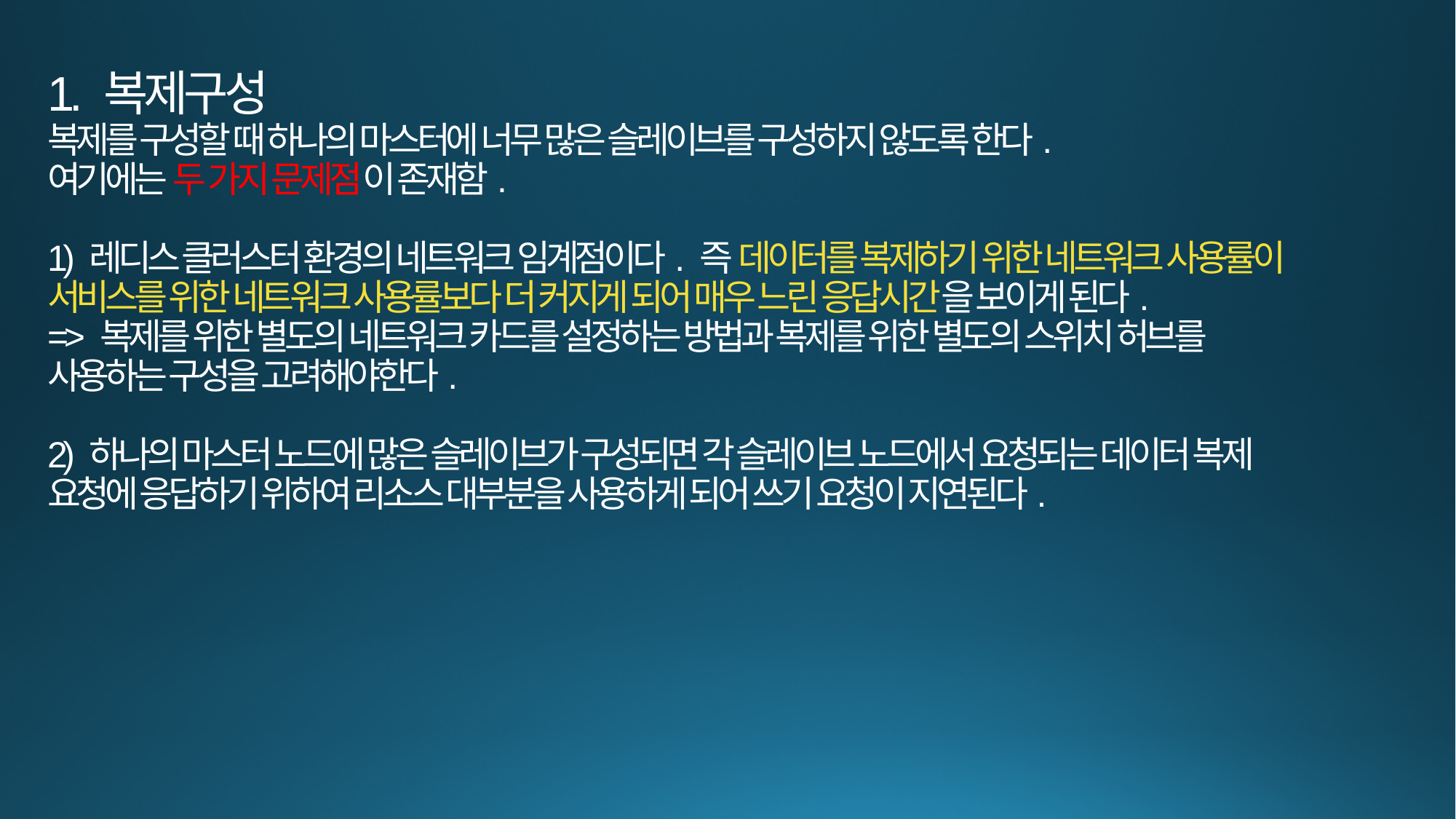

# 1. 복제구성 복제를 구성할 때 하나의 마스터에 너무 많은 슬레이브를 구성하지 않도록 한다. 여기에는 두 가지 문제점이 존재함. 1) 레디스 클러스터 환경의 네트워크 임계점이다. 즉 데이터를 복제하기 위한 네트워크 사용률이 서비스를 위한 네트워크 사용률보다 더 커지게 되어 매우 느린 응답시간을 보이게 된다. => 복제를 위한 별도의 네트워크 카드를 설정하는 방법과 복제를 위한 별도의 스위치 허브를 사용하는 구성을 고려해야한다. 2) 하나의 마스터 노드에 많은 슬레이브가 구성되면 각 슬레이브 노드에서 요청되는 데이터 복제 요청에 응답하기 위하여 리소스 대부분을 사용하게 되어 쓰기 요청이 지연된다.